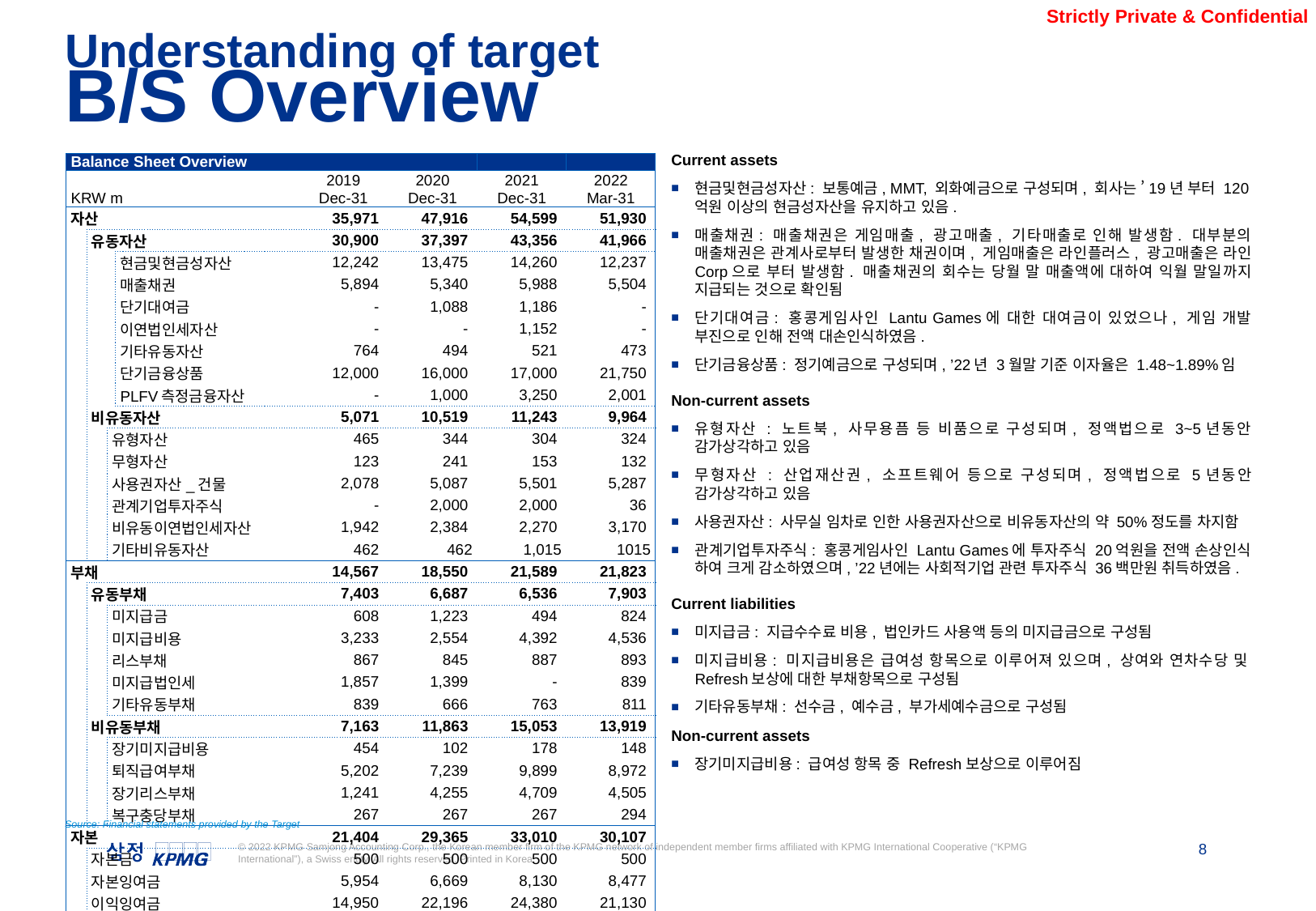

Understanding of target
B/S Overview
| Balance Sheet Overview |  |  |  |  |  |  |  |
| --- | --- | --- | --- | --- | --- | --- | --- |
|  |  |  |  | 2019 | 2020 | 2021 | 2022 |
| KRW m |  |  |  | Dec-31 | Dec-31 | Dec-31 | Mar-31 |
| 자산 |  |  |  | 35,971 | 47,916 | 54,599 | 51,930 |
|  | 유동자산 |  |  | 30,900 | 37,397 | 43,356 | 41,966 |
|  |  | 현금및현금성자산 | 현금및현금성자산 | 12,242 | 13,475 | 14,260 | 12,237 |
|  |  | 매출채권 | 매출채권 | 5,894 | 5,340 | 5,988 | 5,504 |
|  |  | 단기대여금 | 단기대여금 | - | 1,088 | 1,186 | - |
|  |  | 이연법인세자산 | 이연법인세자산 | - | - | 1,152 | - |
|  |  | 기타유동자산 | 기타유동자산 | 764 | 494 | 521 | 473 |
|  |  | 단기금융상품 | 단기금융상품 | 12,000 | 16,000 | 17,000 | 21,750 |
|  |  | PLFV측정금융자산 | PLFV측정금융자산 | - | 1,000 | 3,250 | 2,001 |
|  | 비유동자산 |  |  | 5,071 | 10,519 | 11,243 | 9,964 |
|  |  | 유형자산 |  | 465 | 344 | 304 | 324 |
|  |  | 무형자산 |  | 123 | 241 | 153 | 132 |
|  |  | 사용권자산\_건물 |  | 2,078 | 5,087 | 5,501 | 5,287 |
|  |  | 관계기업투자주식 |  | - | 2,000 | 2,000 | 36 |
|  |  | 비유동이연법인세자산 |  | 1,942 | 2,384 | 2,270 | 3,170 |
|  |  | 기타비유동자산 |  | 462 | 462 | 1,015 | 1015 |
| 부채 |  |  |  | 14,567 | 18,550 | 21,589 | 21,823 |
|  | 유동부채 |  |  | 7,403 | 6,687 | 6,536 | 7,903 |
|  |  | 미지급금 |  | 608 | 1,223 | 494 | 824 |
|  |  | 미지급비용 |  | 3,233 | 2,554 | 4,392 | 4,536 |
|  |  | 리스부채 |  | 867 | 845 | 887 | 893 |
|  |  | 미지급법인세 |  | 1,857 | 1,399 | - | 839 |
|  |  | 기타유동부채 |  | 839 | 666 | 763 | 811 |
|  | 비유동부채 |  |  | 7,163 | 11,863 | 15,053 | 13,919 |
|  |  | 장기미지급비용 |  | 454 | 102 | 178 | 148 |
|  |  | 퇴직급여부채 |  | 5,202 | 7,239 | 9,899 | 8,972 |
|  |  | 장기리스부채 |  | 1,241 | 4,255 | 4,709 | 4,505 |
|  |  | 복구충당부채 |  | 267 | 267 | 267 | 294 |
| 자본 |  |  |  | 21,404 | 29,365 | 33,010 | 30,107 |
|  | 자본금 |  |  | 500 | 500 | 500 | 500 |
|  | 자본잉여금 |  |  | 5,954 | 6,669 | 8,130 | 8,477 |
|  | 이익잉여금 |  |  | 14,950 | 22,196 | 24,380 | 21,130 |
| 부채와자본총계 |  |  |  | 35,971 | 47,916 | 54,599 | 51,930 |
Current assets
현금및현금성자산: 보통예금, MMT, 외화예금으로 구성되며, 회사는 ’19년 부터 120억원 이상의 현금성자산을 유지하고 있음.
매출채권: 매출채권은 게임매출, 광고매출, 기타매출로 인해 발생함. 대부분의 매출채권은 관계사로부터 발생한 채권이며, 게임매출은 라인플러스, 광고매출은 라인 Corp으로 부터 발생함. 매출채권의 회수는 당월 말 매출액에 대하여 익월 말일까지 지급되는 것으로 확인됨
단기대여금: 홍콩게임사인 Lantu Games에 대한 대여금이 있었으나, 게임 개발 부진으로 인해 전액 대손인식하였음.
단기금융상품: 정기예금으로 구성되며, ’22년 3월말 기준 이자율은 1.48~1.89%임
Non-current assets
유형자산 : 노트북, 사무용픔 등 비품으로 구성되며, 정액법으로 3~5년동안 감가상각하고 있음
무형자산 : 산업재산권, 소프트웨어 등으로 구성되며, 정액법으로 5년동안 감가상각하고 있음
사용권자산: 사무실 임차로 인한 사용권자산으로 비유동자산의 약 50%정도를 차지함
관계기업투자주식: 홍콩게임사인 Lantu Games에 투자주식 20억원을 전액 손상인식 하여 크게 감소하였으며, ’22년에는 사회적기업 관련 투자주식 36백만원 취득하였음.
Current liabilities
미지급금: 지급수수료 비용, 법인카드 사용액 등의 미지급금으로 구성됨
미지급비용: 미지급비용은 급여성 항목으로 이루어져 있으며, 상여와 연차수당 및Refresh보상에 대한 부채항목으로 구성됨
기타유동부채: 선수금, 예수금, 부가세예수금으로 구성됨
Non-current assets
장기미지급비용: 급여성 항목 중 Refresh보상으로 이루어짐
Source: Financial statements provided by the Target